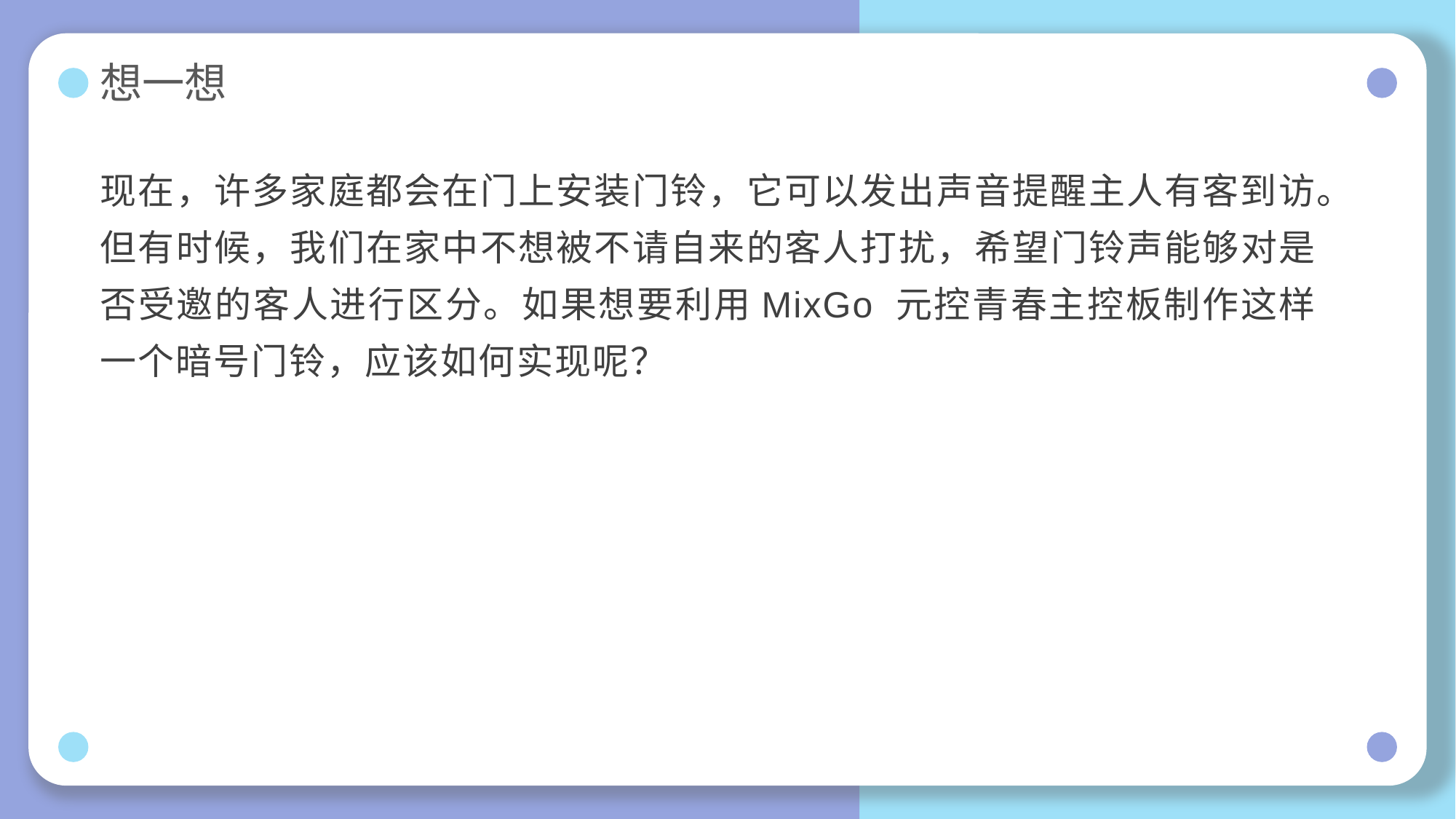

# 想一想
现在，许多家庭都会在门上安装门铃，它可以发出声音提醒主人有客到访。但有时候，我们在家中不想被不请自来的客人打扰，希望门铃声能够对是否受邀的客人进行区分。如果想要利用MixGo 元控青春主控板制作这样一个暗号门铃，应该如何实现呢？